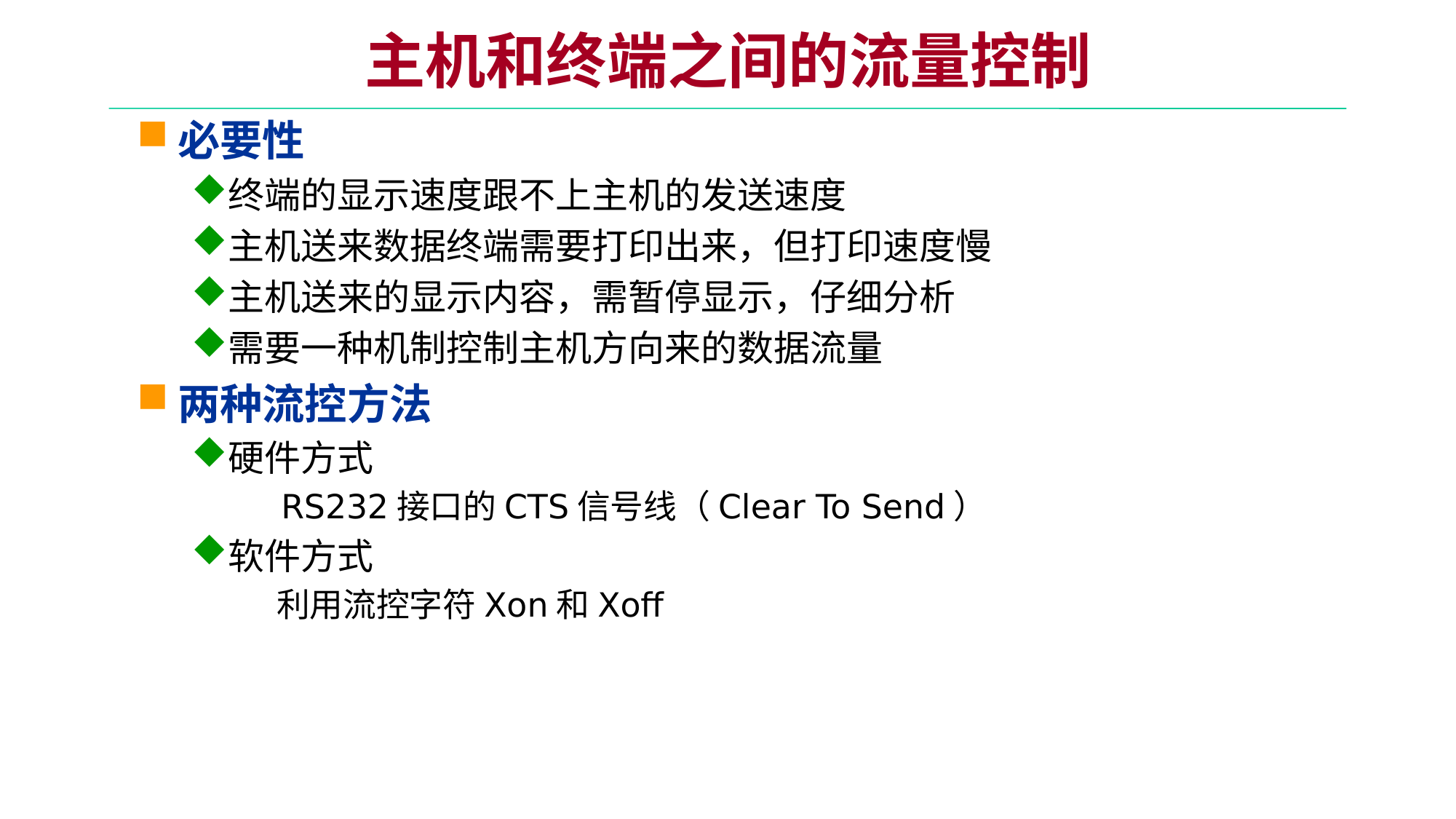

# 主机和终端之间的流量控制
必要性
终端的显示速度跟不上主机的发送速度
主机送来数据终端需要打印出来，但打印速度慢
主机送来的显示内容，需暂停显示，仔细分析
需要一种机制控制主机方向来的数据流量
两种流控方法
硬件方式
   RS232接口的CTS信号线（Clear To Send）
软件方式
   利用流控字符Xon和Xoff